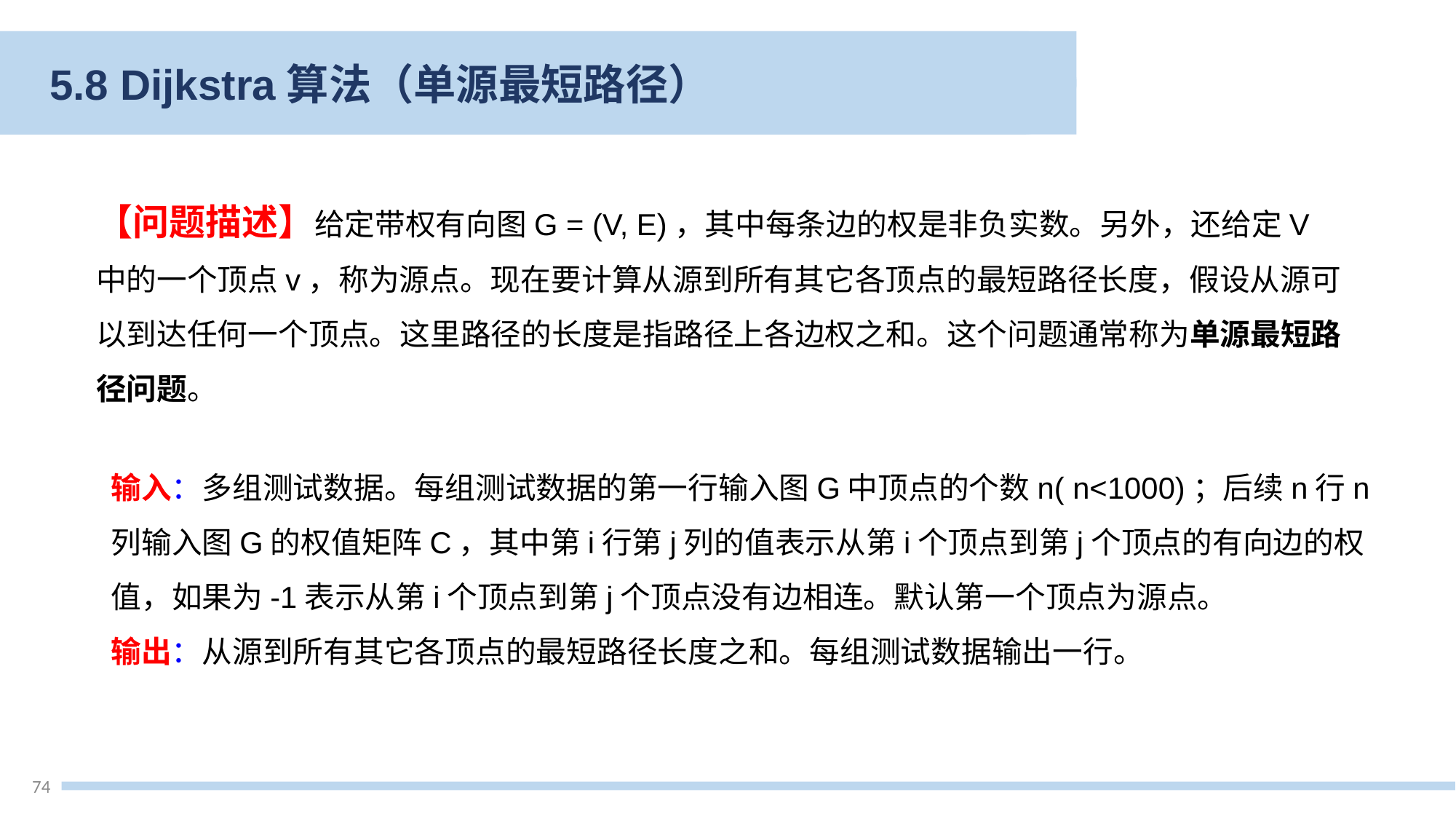

5.7 Dijkstra算法（单源最短路径）
5.8 Dijkstra算法（单源最短路径）
【问题描述】给定带权有向图G = (V, E)，其中每条边的权是非负实数。另外，还给定V中的一个顶点v，称为源点。现在要计算从源到所有其它各顶点的最短路径长度，假设从源可以到达任何一个顶点。这里路径的长度是指路径上各边权之和。这个问题通常称为单源最短路径问题。
输入：多组测试数据。每组测试数据的第一行输入图G中顶点的个数n( n<1000)；后续n行n列输入图G的权值矩阵C，其中第i行第j列的值表示从第i个顶点到第j个顶点的有向边的权值，如果为-1表示从第i个顶点到第j个顶点没有边相连。默认第一个顶点为源点。
输出：从源到所有其它各顶点的最短路径长度之和。每组测试数据输出一行。
74